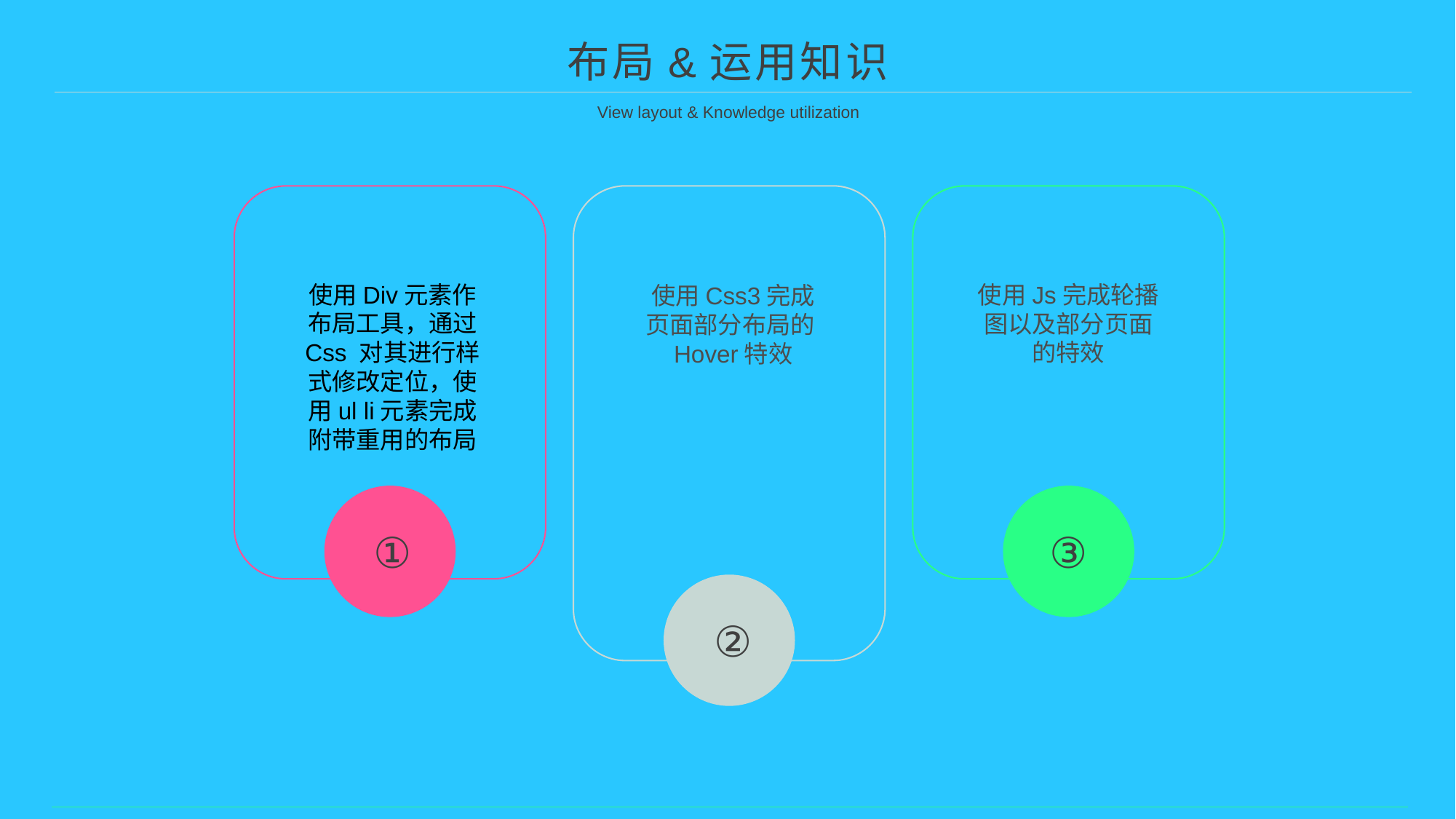

布局&运用知识
View layout & Knowledge utilization

使用Div元素作布局工具，通过 Css 对其进行样式修改定位，使用ul li元素完成附带重用的布局

使用Js完成轮播图以及部分页面的特效

使用Css3完成页面部分布局的Hover特效

①
③

②